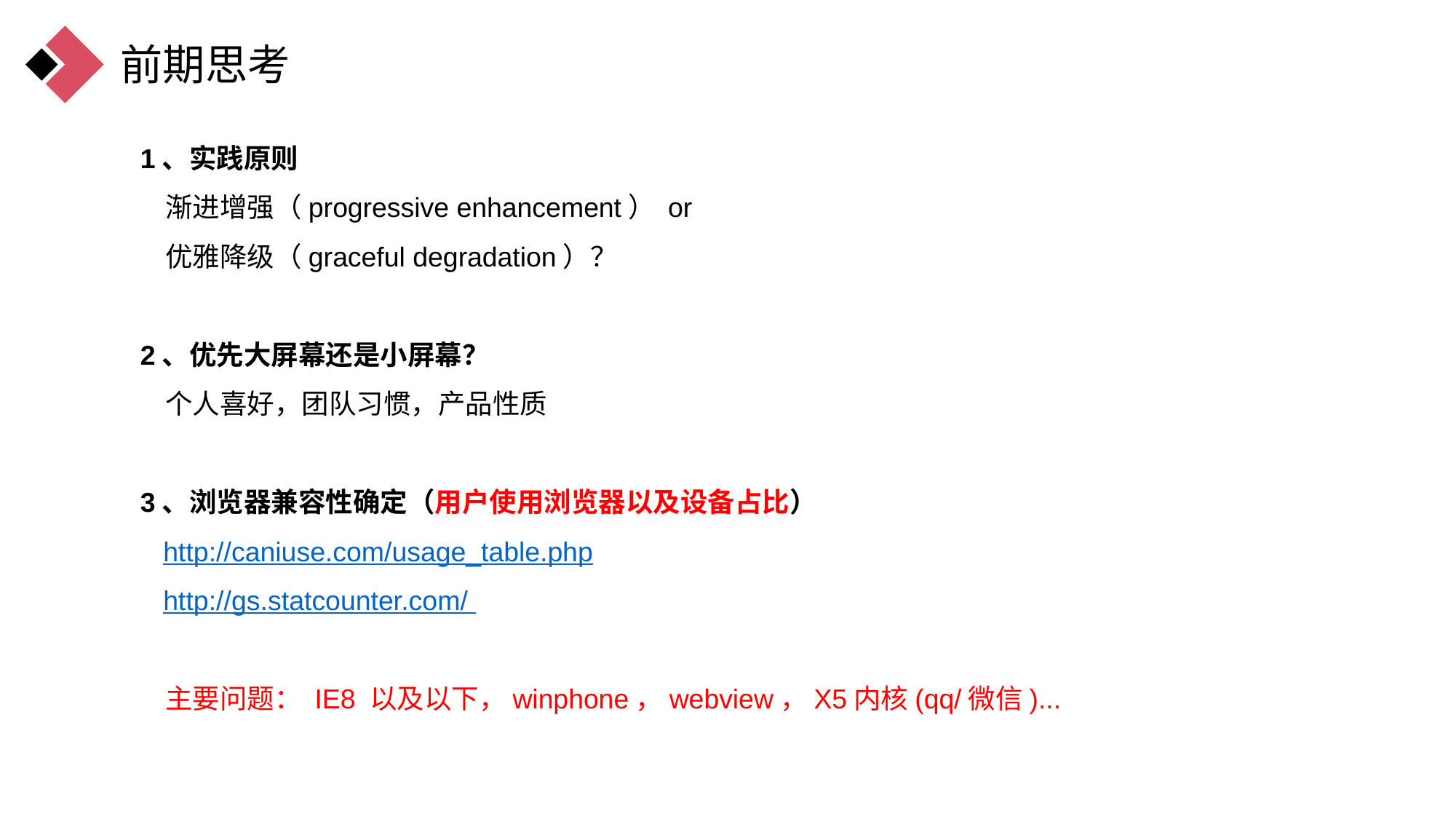

前期思考

1、实践原则
   渐进增强（progressive enhancement） or
   优雅降级（graceful degradation）？

2、优先大屏幕还是小屏幕？
   个人喜好，团队习惯，产品性质

3、浏览器兼容性确定（用户使用浏览器以及设备占比）
   http://caniuse.com/usage_table.php
   http://gs.statcounter.com/

   主要问题： IE8 以及以下，winphone，webview，X5内核(qq/微信)...